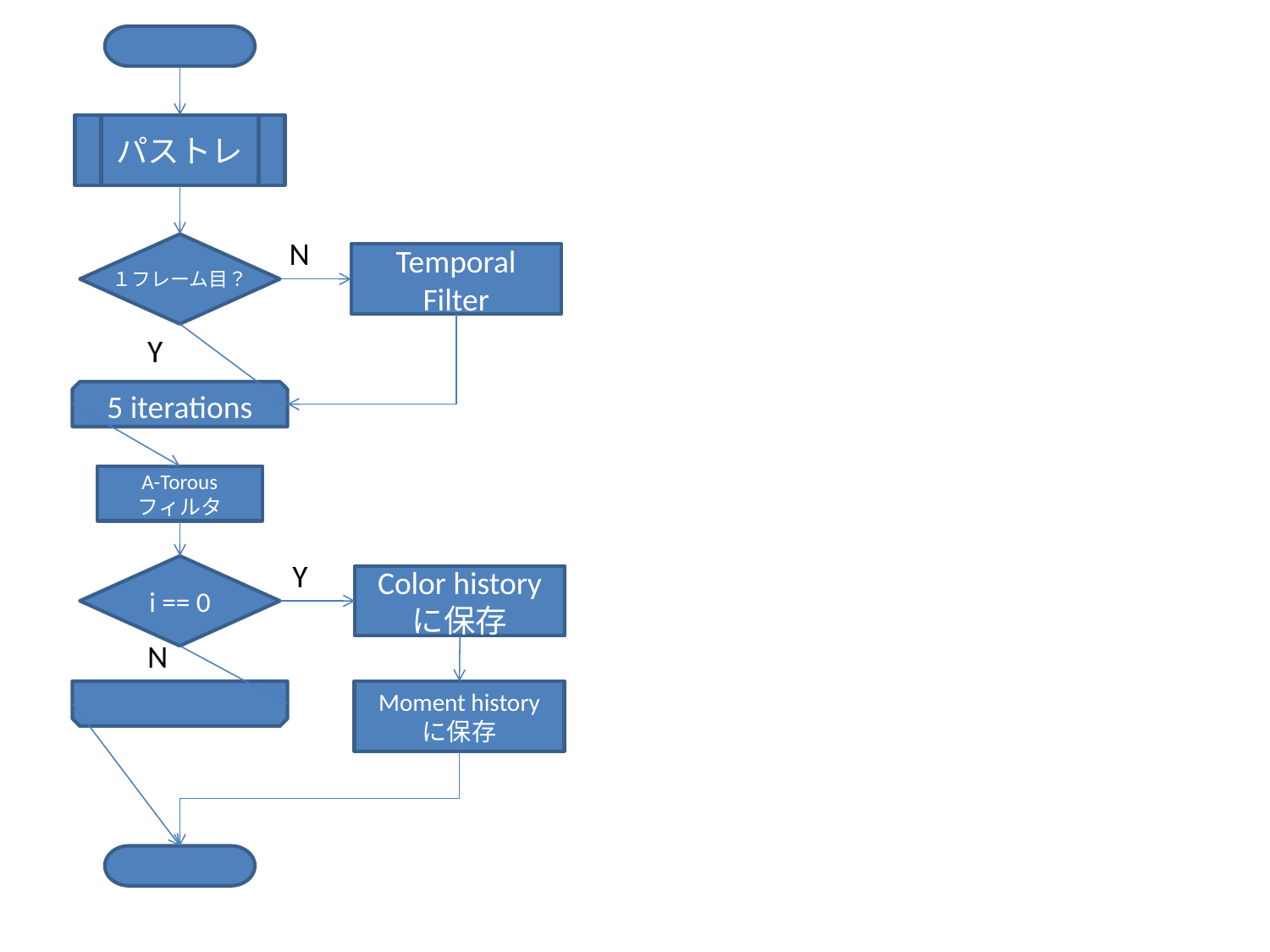

パストレ
N
１フレーム目？
Temporal
Filter
Y
5 iterations
A-Torous
フィルタ
Y
i == 0
Color history
に保存
N

Moment history
に保存